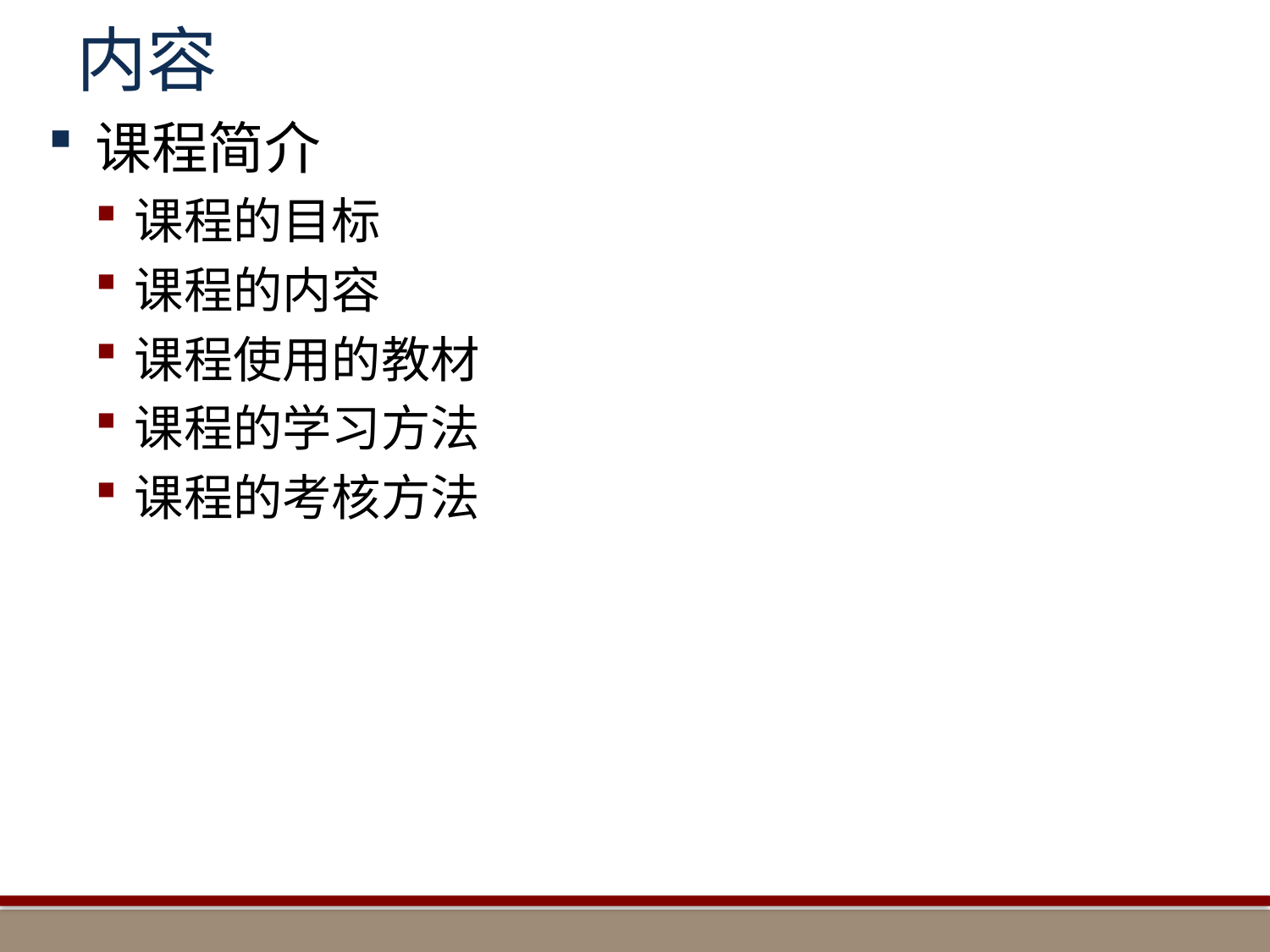

# 内容
课程简介
课程的目标
课程的内容
课程使用的教材
课程的学习方法
课程的考核方法